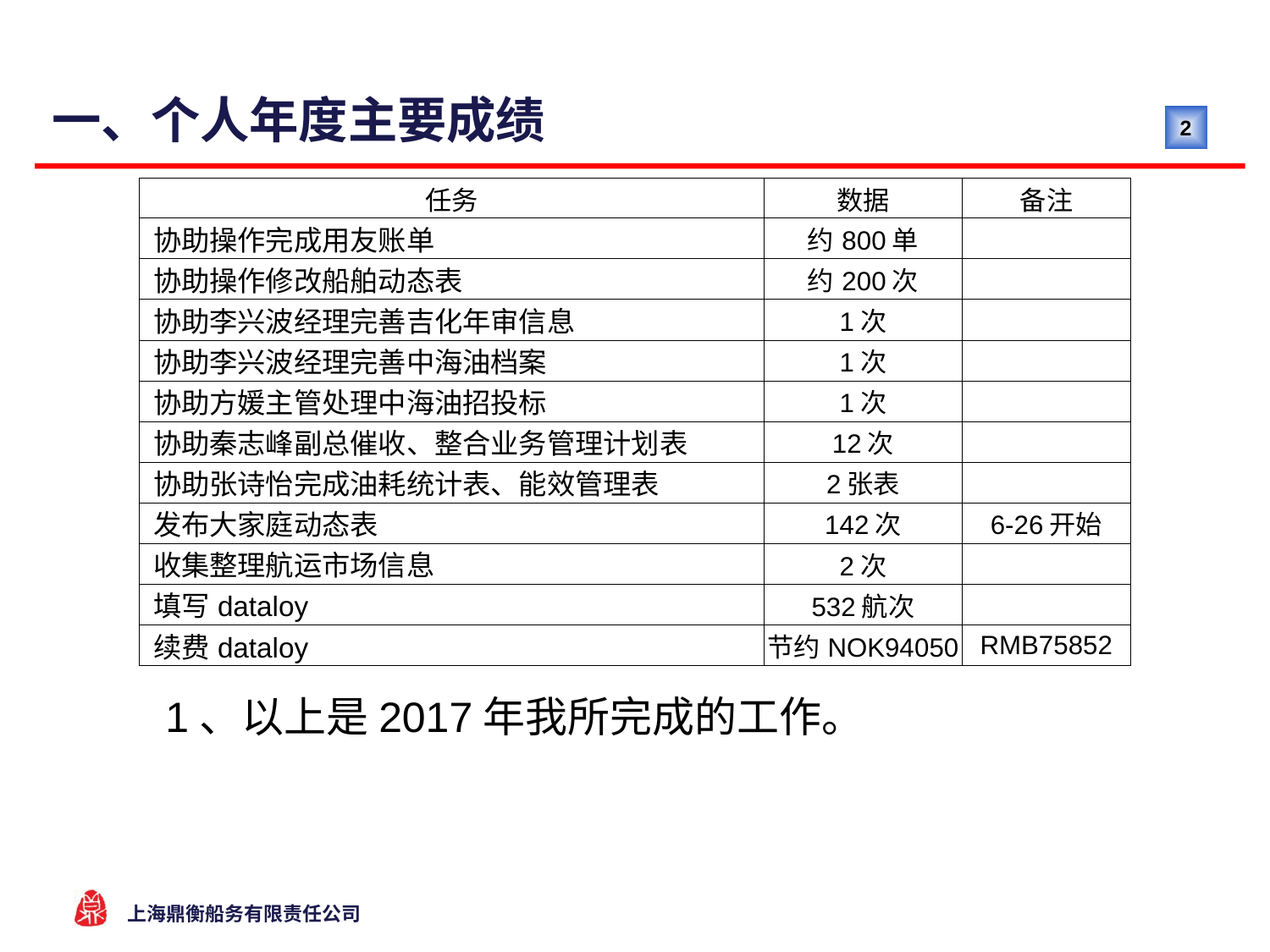

# 一、个人年度主要成绩
| 任务 | 数据 | 备注 |
| --- | --- | --- |
| 协助操作完成用友账单 | 约800单 |  |
| 协助操作修改船舶动态表 | 约200次 |  |
| 协助李兴波经理完善吉化年审信息 | 1次 |  |
| 协助李兴波经理完善中海油档案 | 1次 |  |
| 协助方媛主管处理中海油招投标 | 1次 |  |
| 协助秦志峰副总催收、整合业务管理计划表 | 12次 |  |
| 协助张诗怡完成油耗统计表、能效管理表 | 2张表 |  |
| 发布大家庭动态表 | 142次 | 6-26开始 |
| 收集整理航运市场信息 | 2次 |  |
| 填写dataloy | 532航次 |  |
| 续费dataloy | 节约NOK94050 | RMB75852 |
1、以上是2017年我所完成的工作。